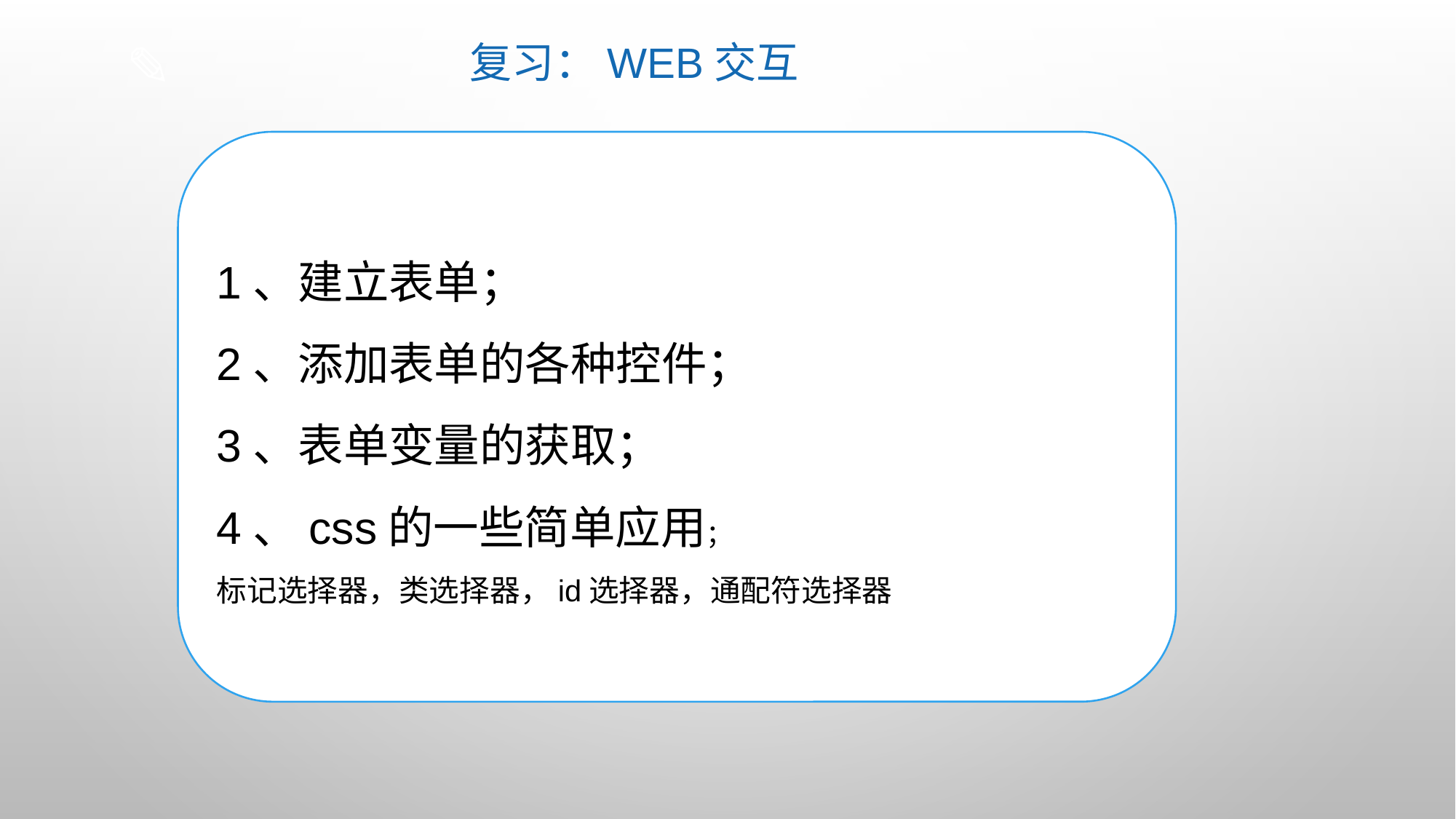

# 复习：web交互
1、建立表单；
2、添加表单的各种控件；
3、表单变量的获取；
4、css的一些简单应用；
标记选择器，类选择器，id选择器，通配符选择器